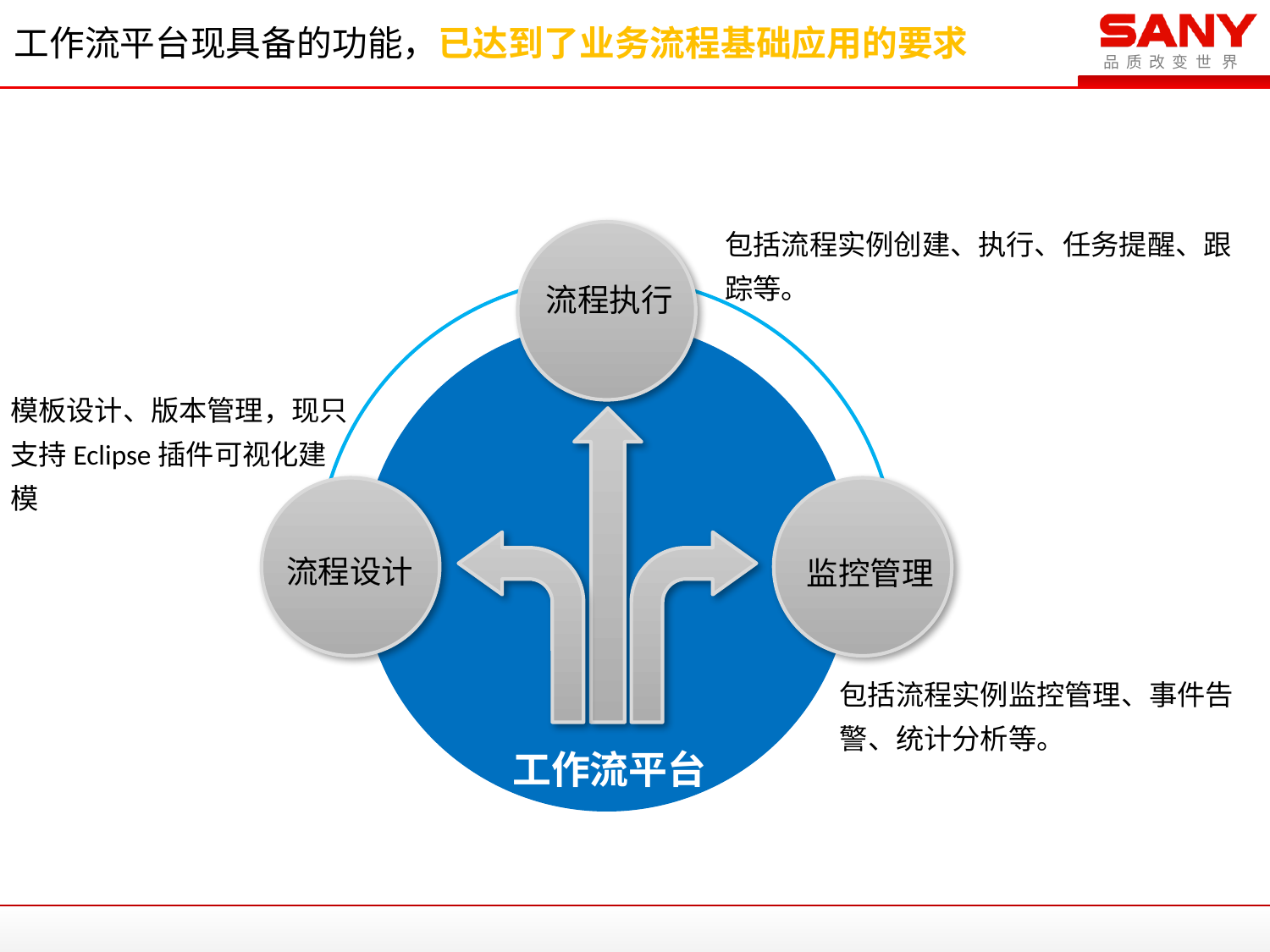

# 工作流平台现具备的功能，已达到了业务流程基础应用的要求
包括流程实例创建、执行、任务提醒、跟踪等。

流程执行
模板设计、版本管理，现只支持Eclipse插件可视化建模

流程设计
监控管理
包括流程实例监控管理、事件告警、统计分析等。
工作流平台

8